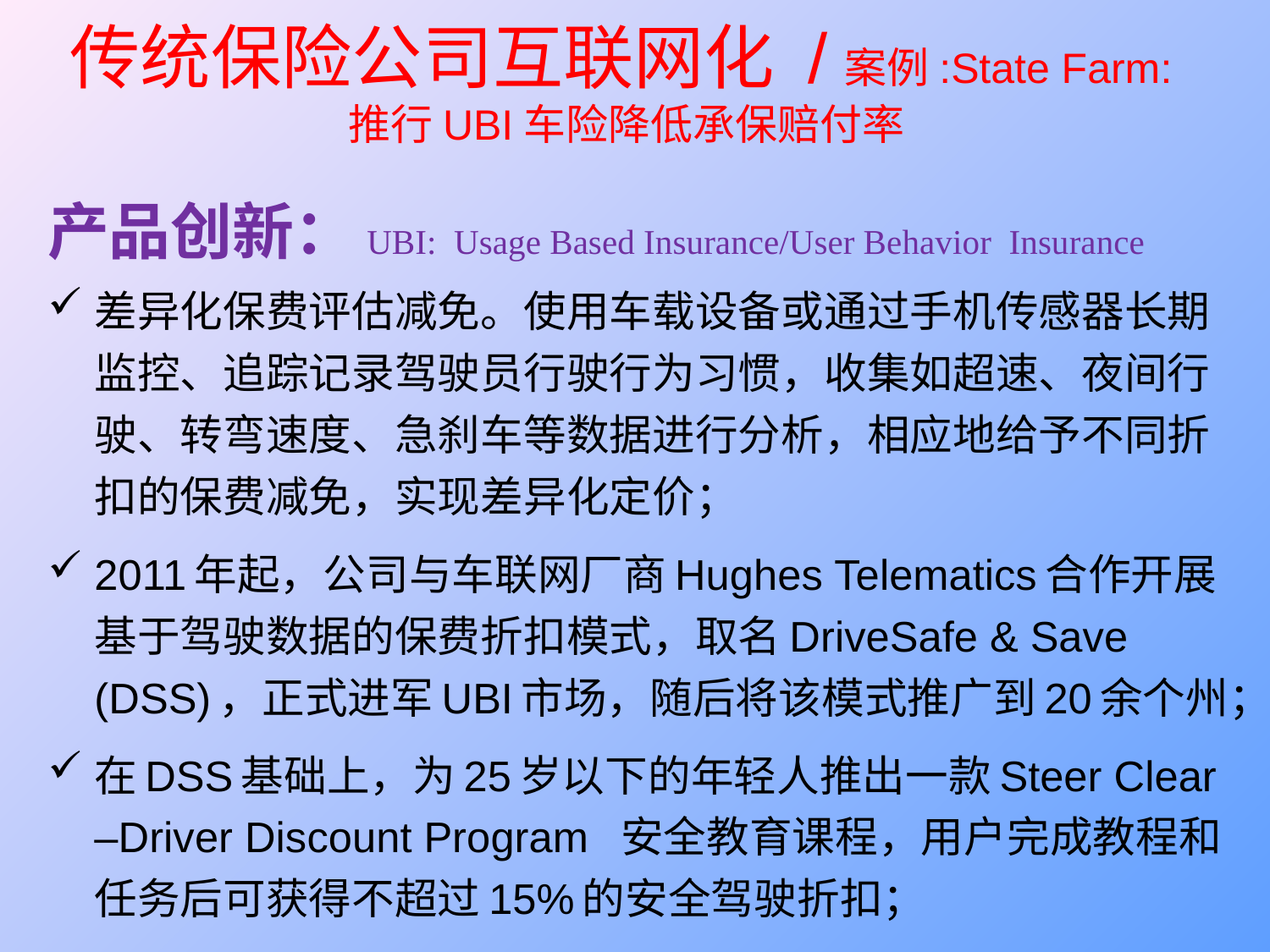

# 传统保险公司互联网化 /案例:State Farm:推行UBI车险降低承保赔付率
产品创新：UBI:  Usage Based Insurance/User Behavior  Insurance
差异化保费评估减免。使用车载设备或通过手机传感器长期监控、追踪记录驾驶员行驶行为习惯，收集如超速、夜间行驶、转弯速度、急刹车等数据进行分析，相应地给予不同折扣的保费减免，实现差异化定价；
2011年起，公司与车联网厂商Hughes Telematics合作开展基于驾驶数据的保费折扣模式，取名DriveSafe & Save (DSS)，正式进军UBI市场，随后将该模式推广到20余个州；
在DSS基础上，为25岁以下的年轻人推出一款Steer Clear –Driver Discount Program  安全教育课程，用户完成教程和任务后可获得不超过15%的安全驾驶折扣；